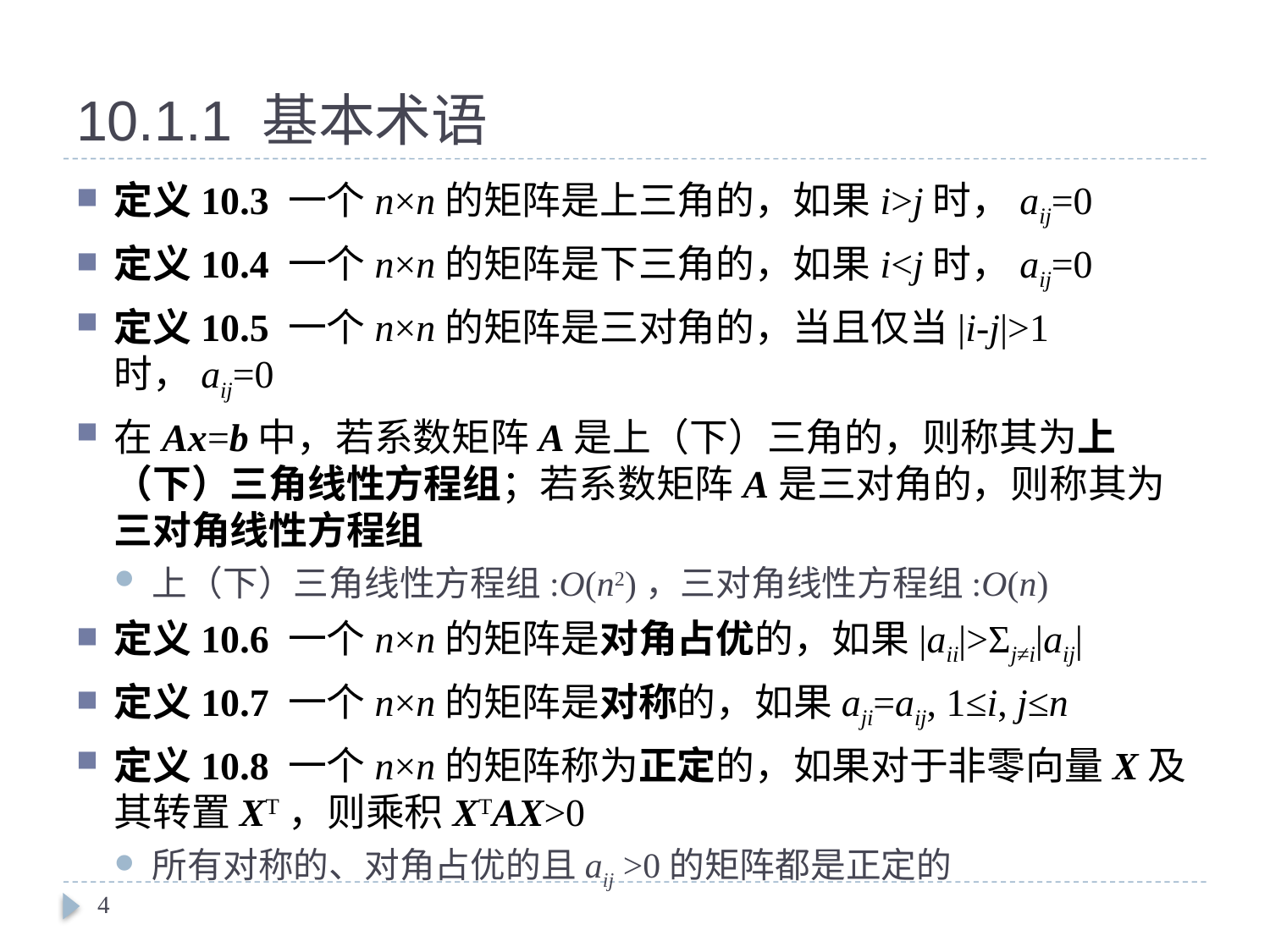

# 10.1.1 基本术语
定义10.3 一个n×n的矩阵是上三角的，如果i>j时，aij=0
定义10.4 一个n×n的矩阵是下三角的，如果i<j时，aij=0
定义10.5 一个n×n的矩阵是三对角的，当且仅当|i-j|>1时，aij=0
在Ax=b中，若系数矩阵A是上（下）三角的，则称其为上（下）三角线性方程组；若系数矩阵A是三对角的，则称其为三对角线性方程组
上（下）三角线性方程组:O(n2)，三对角线性方程组:O(n)
定义10.6 一个n×n的矩阵是对角占优的，如果|aii|>Σj≠i|aij|
定义10.7 一个n×n的矩阵是对称的，如果aji=aij, 1≤i, j≤n
定义10.8 一个n×n的矩阵称为正定的，如果对于非零向量X及其转置XT，则乘积XTAX>0
所有对称的、对角占优的且aij >0的矩阵都是正定的
4